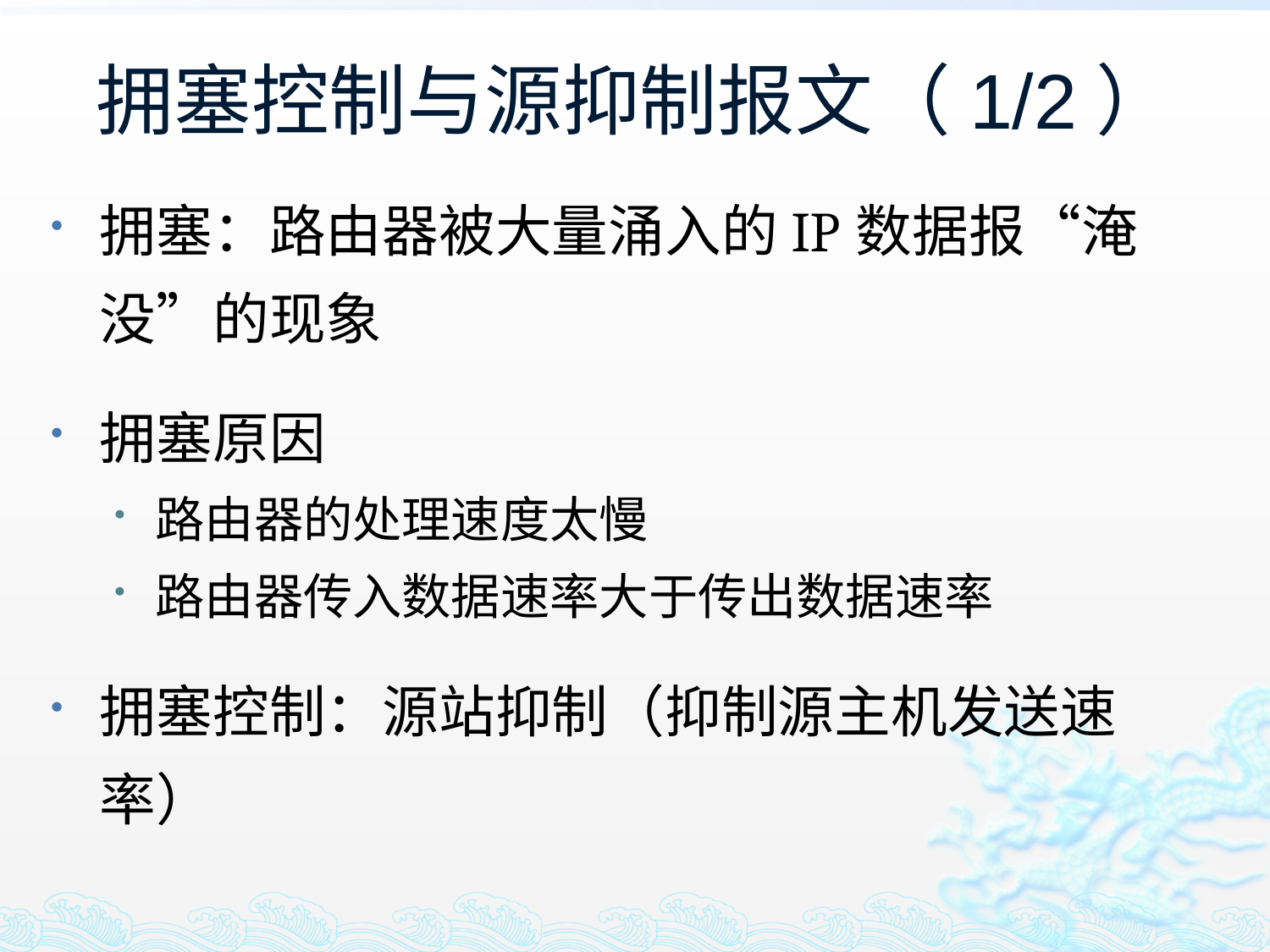

# 拥塞控制与源抑制报文（1/2）
拥塞：路由器被大量涌入的IP数据报“淹没”的现象
拥塞原因
路由器的处理速度太慢
路由器传入数据速率大于传出数据速率
拥塞控制：源站抑制（抑制源主机发送速率）